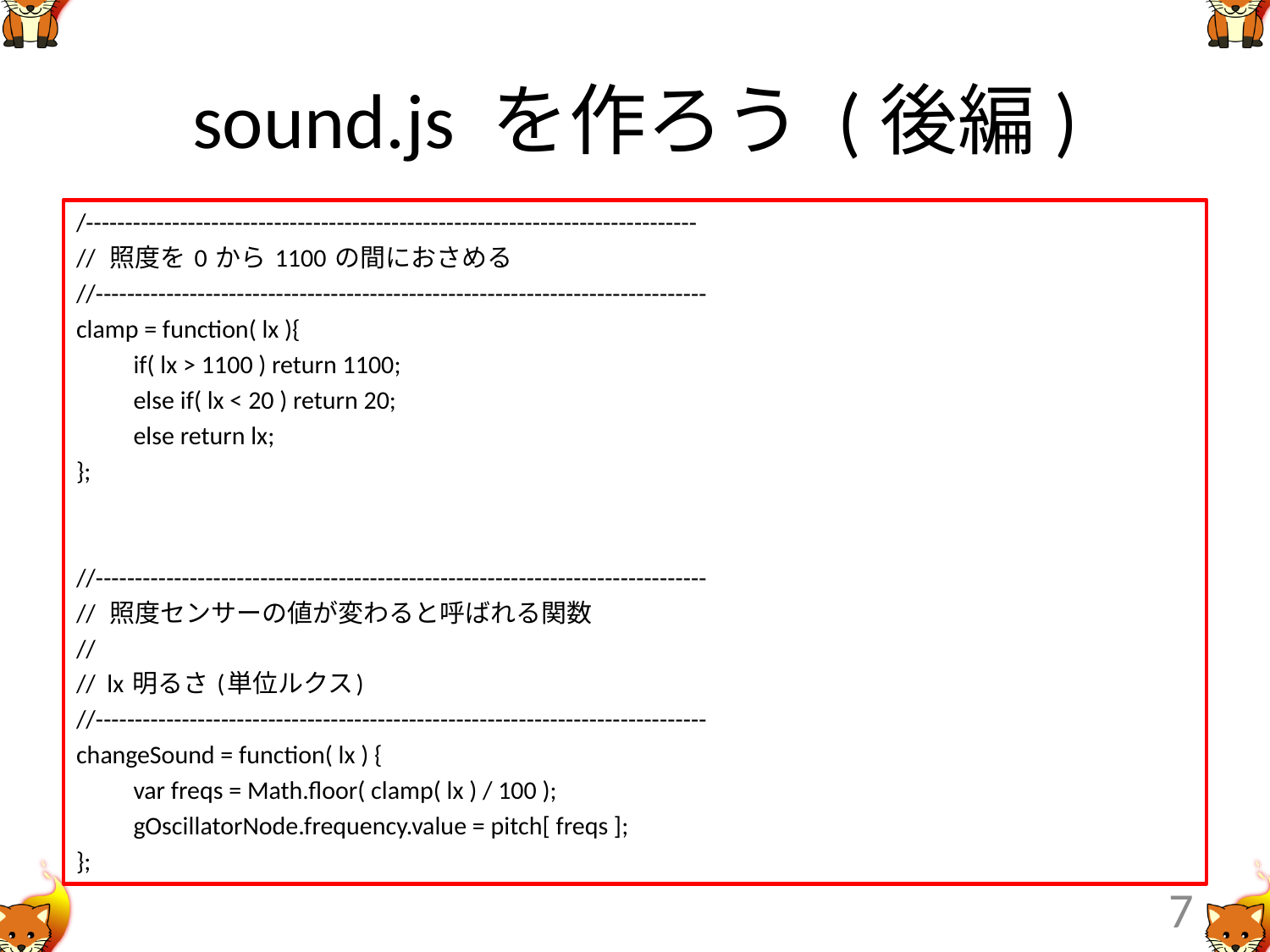

# sound.js を作ろう (後編)
/------------------------------------------------------------------------------
//  照度を 0 から 1100 の間におさめる
//------------------------------------------------------------------------------
clamp = function( lx ){
	if( lx > 1100 ) return 1100;
	else if( lx < 20 ) return 20;
	else return lx;
};

//------------------------------------------------------------------------------
//  照度センサーの値が変わると呼ばれる関数
//
//  lx 明るさ (単位ルクス)
//------------------------------------------------------------------------------
changeSound = function( lx ) {
	var freqs = Math.floor( clamp( lx ) / 100 );
	gOscillatorNode.frequency.value = pitch[ freqs ];
};
7